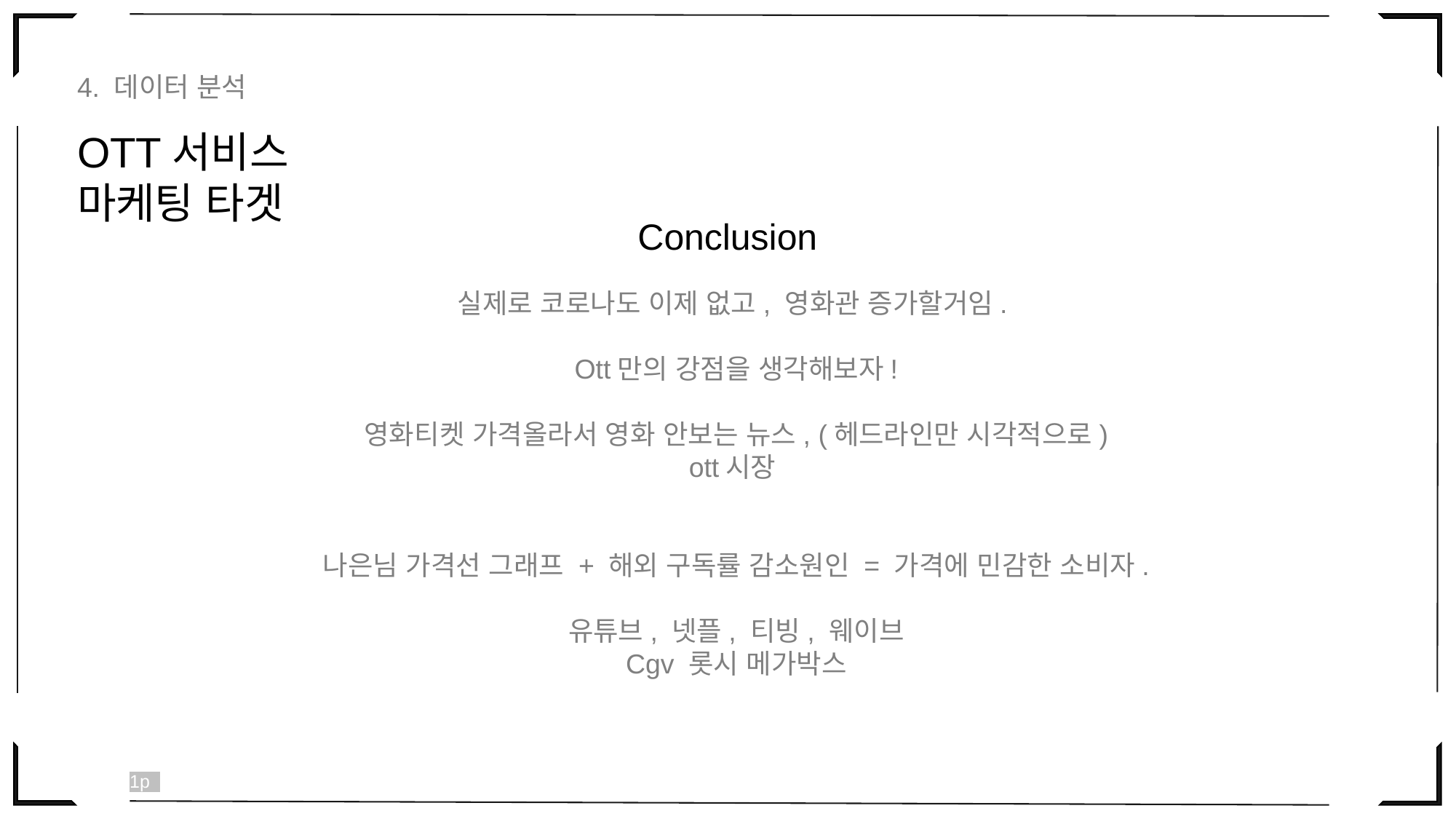

4. 데이터 분석
OTT서비스 마케팅 타겟
Conclusion
실제로 코로나도 이제 없고, 영화관 증가할거임.

Ott만의 강점을 생각해보자!

영화티켓 가격올라서 영화 안보는 뉴스, (헤드라인만 시각적으로)
ott시장

나은님 가격선 그래프 + 해외 구독률 감소원인 = 가격에 민감한 소비자.

유튜브, 넷플, 티빙, 웨이브
Cgv 롯시 메가박스

1p